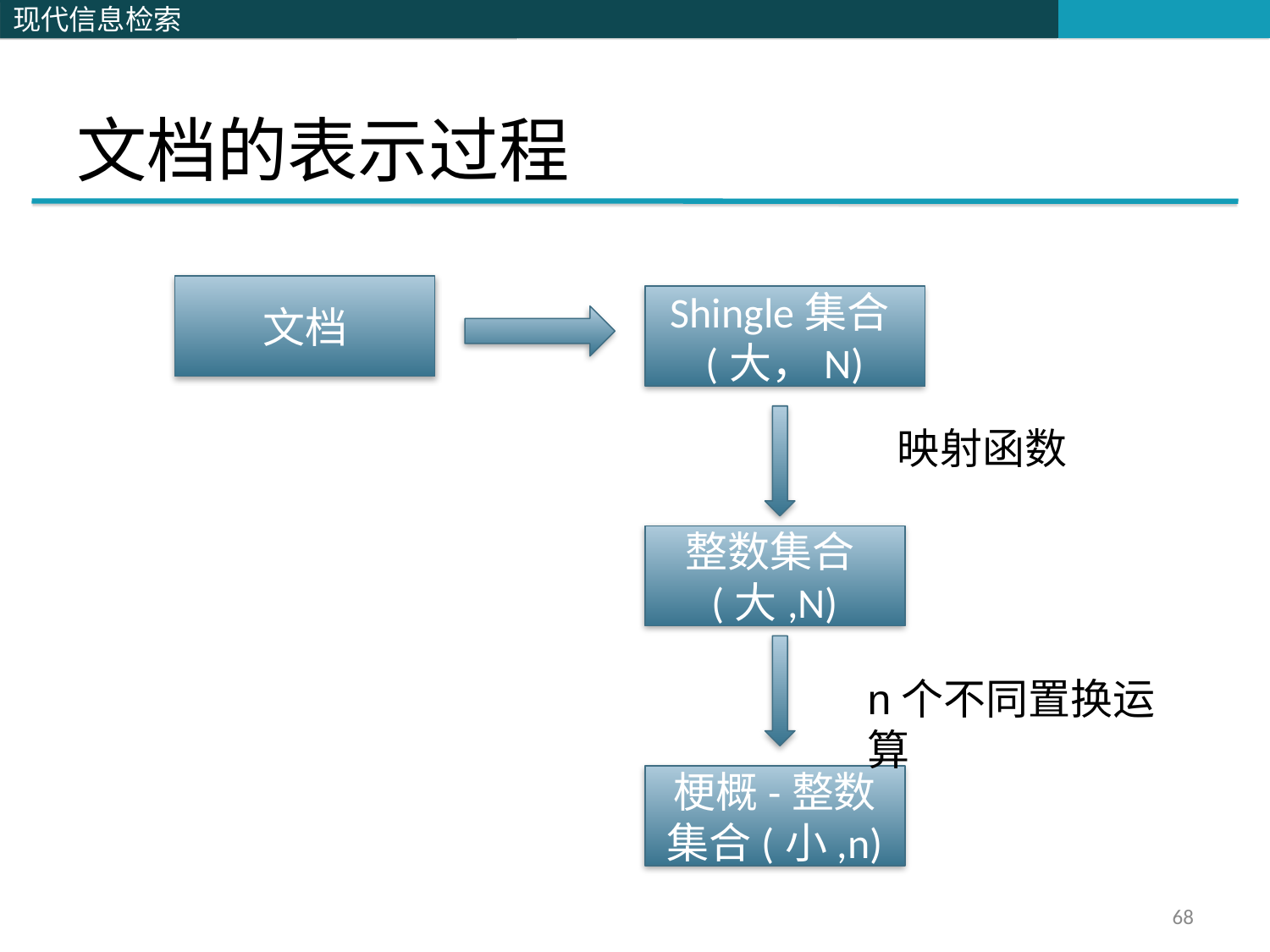

# 文档的表示过程

文档
Shingle集合(大，N)

映射函数
整数集合(大,N)

n个不同置换运算
梗概-整数集合(小,n)
68